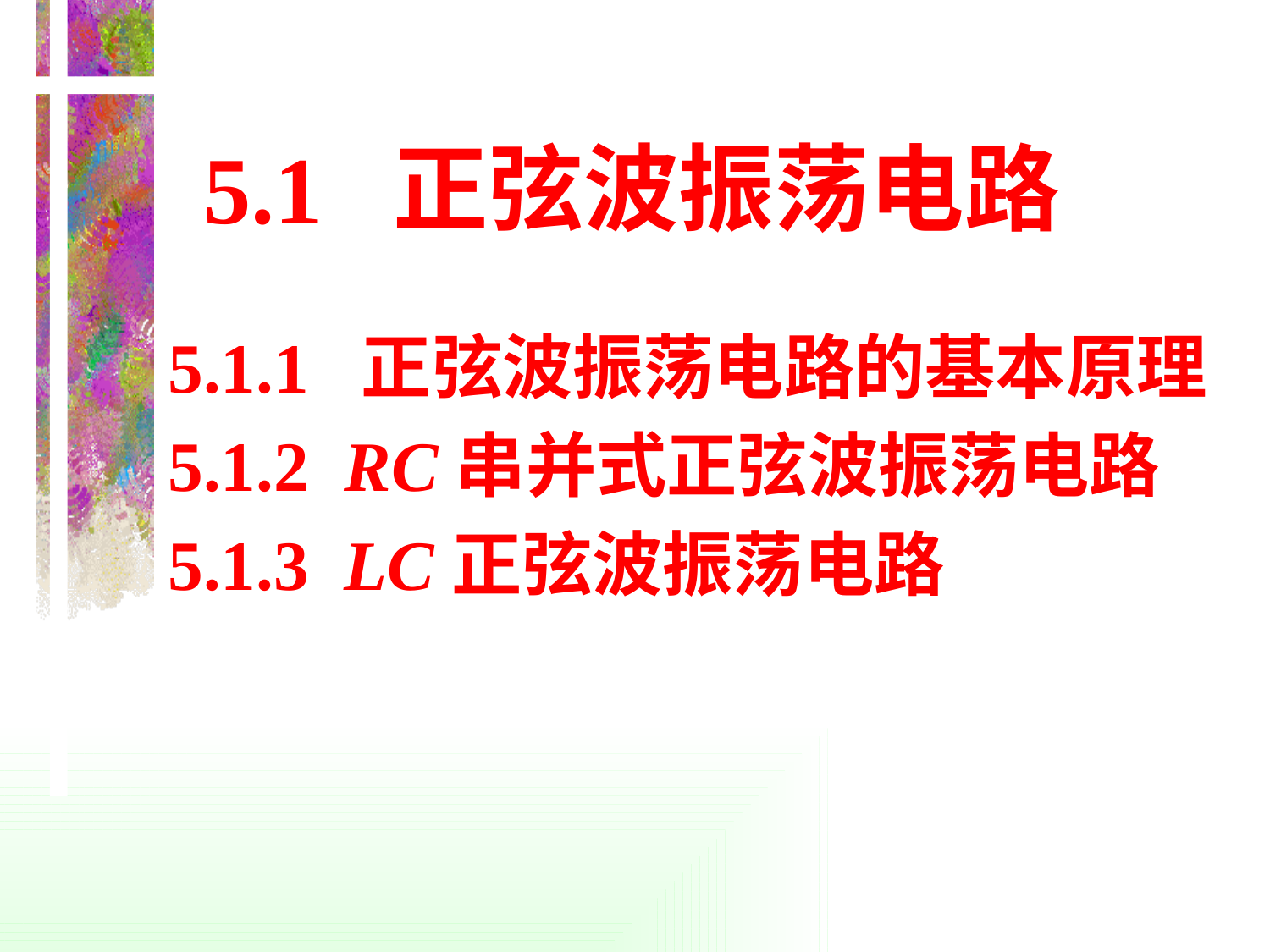

5.1  正弦波振荡电路
5.1.1  正弦波振荡电路的基本原理
5.1.2  RC串并式正弦波振荡电路
5.1.3  LC正弦波振荡电路